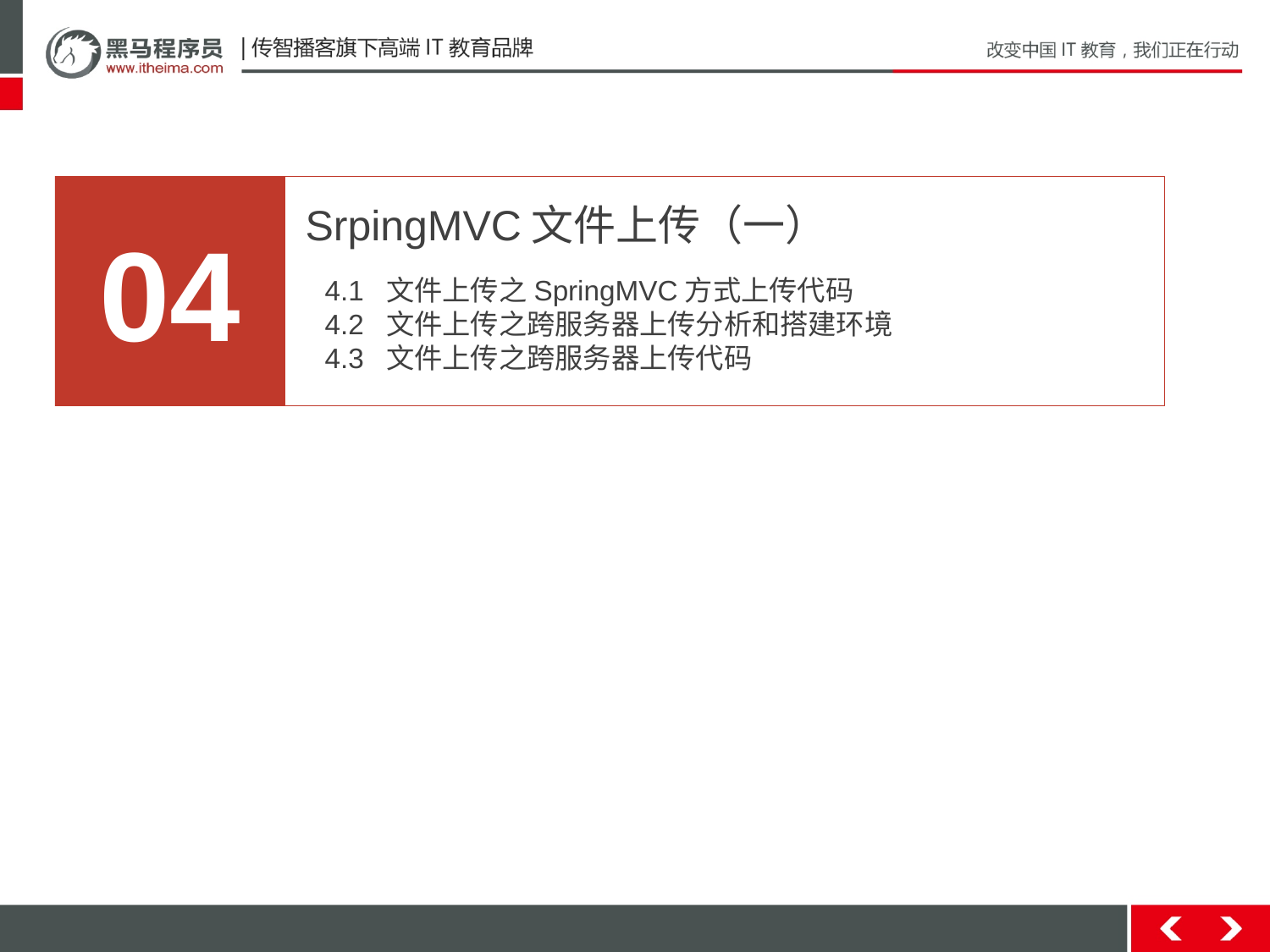

04

SrpingMVC文件上传（一）

4.1  文件上传之SpringMVC方式上传代码
4.2  文件上传之跨服务器上传分析和搭建环境
4.3  文件上传之跨服务器上传代码